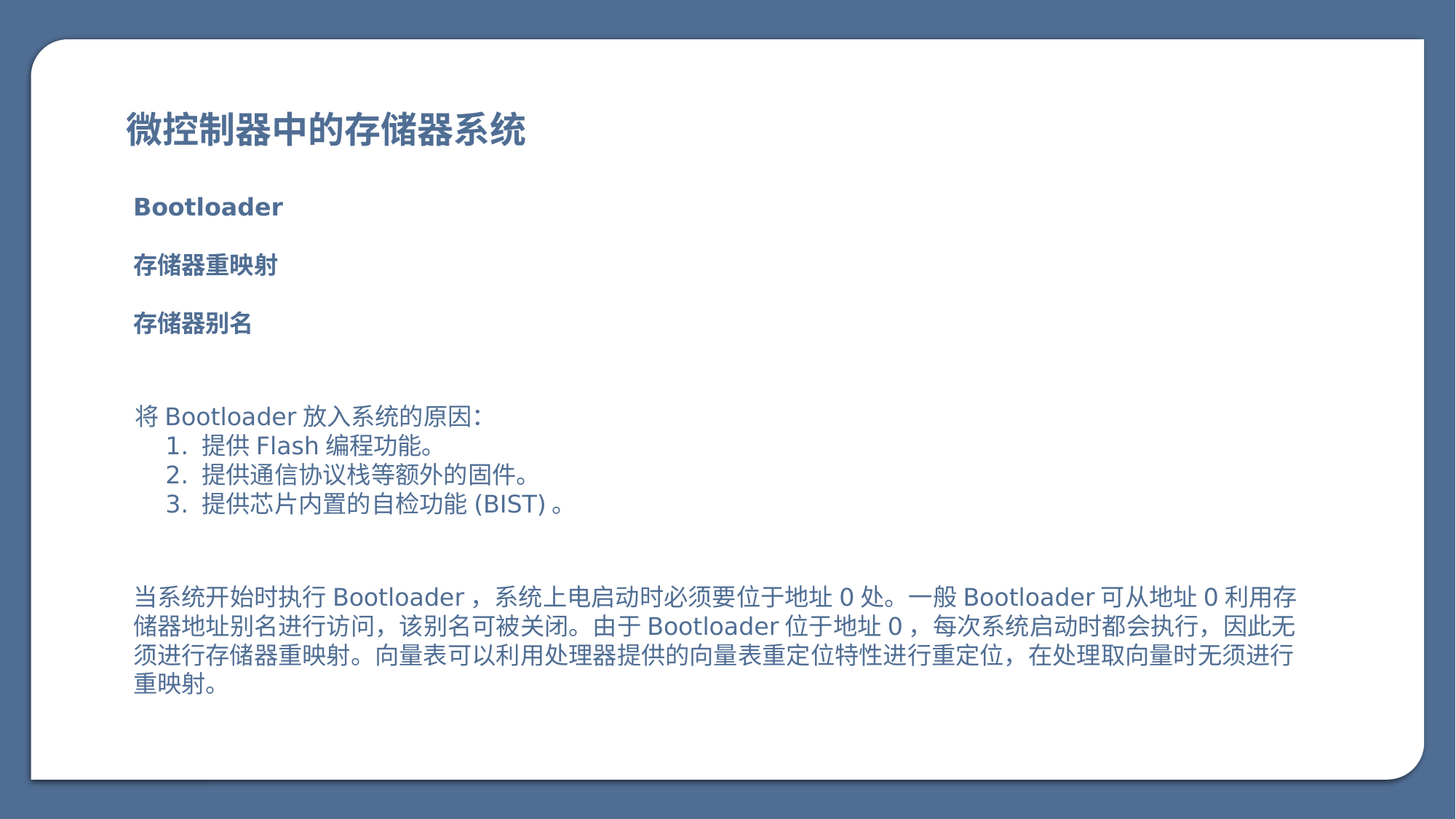

微控制器中的存储器系统
Bootloader

存储器重映射

存储器别名
将Bootloader放入系统的原因：
    1. 提供Flash编程功能。
    2. 提供通信协议栈等额外的固件。
    3. 提供芯片内置的自检功能(BIST)。
当系统开始时执行Bootloader，系统上电启动时必须要位于地址0处。一般Bootloader可从地址0利用存储器地址别名进行访问，该别名可被关闭。由于Bootloader位于地址0，每次系统启动时都会执行，因此无须进行存储器重映射。向量表可以利用处理器提供的向量表重定位特性进行重定位，在处理取向量时无须进行重映射。